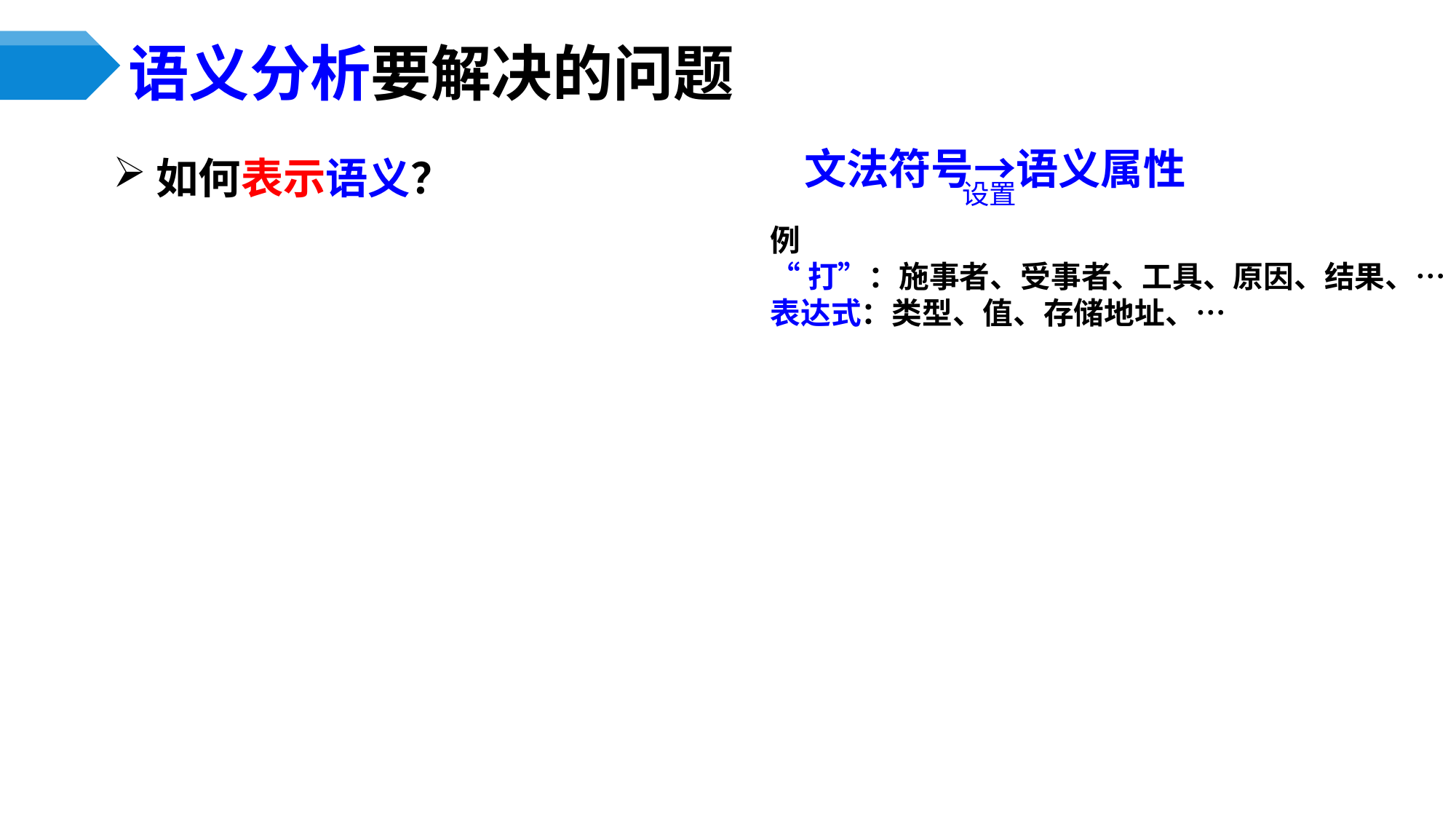

# 语义分析要解决的问题
如何表示语义？
文法符号→语义属性
设置
例
“打”：施事者、受事者、工具、原因、结果、…
表达式：类型、值、存储地址、…